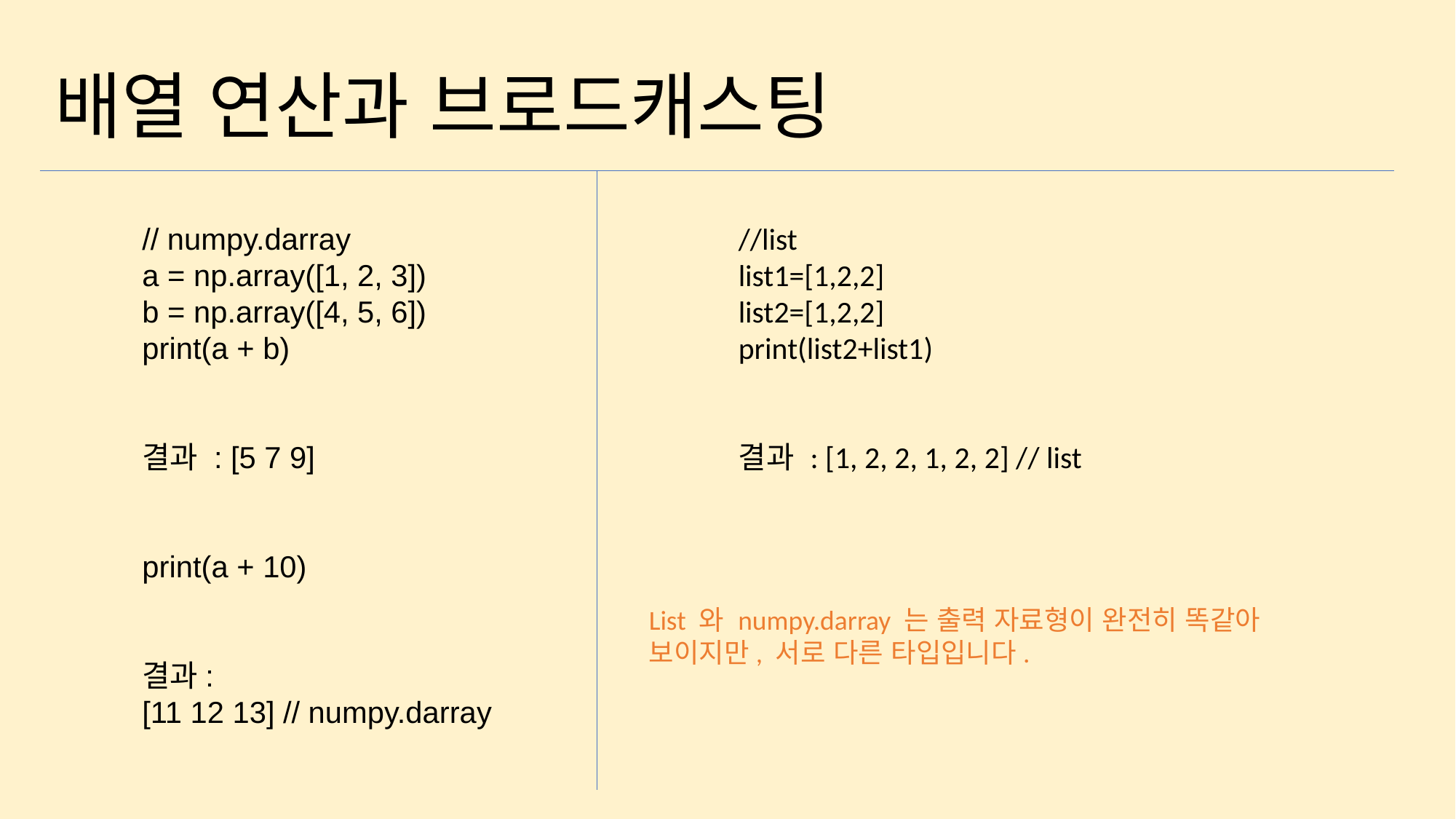

배열 연산과 브로드캐스팅
// numpy.darray
a = np.array([1, 2, 3])
b = np.array([4, 5, 6])
print(a + b)

결과 : [5 7 9]

print(a + 10)

결과:
[11 12 13] // numpy.darray

//list
list1=[1,2,2]
list2=[1,2,2]
print(list2+list1)

결과 : [1, 2, 2, 1, 2, 2] // list
List 와 numpy.darray 는 출력 자료형이 완전히 똑같아 보이지만, 서로 다른 타입입니다.